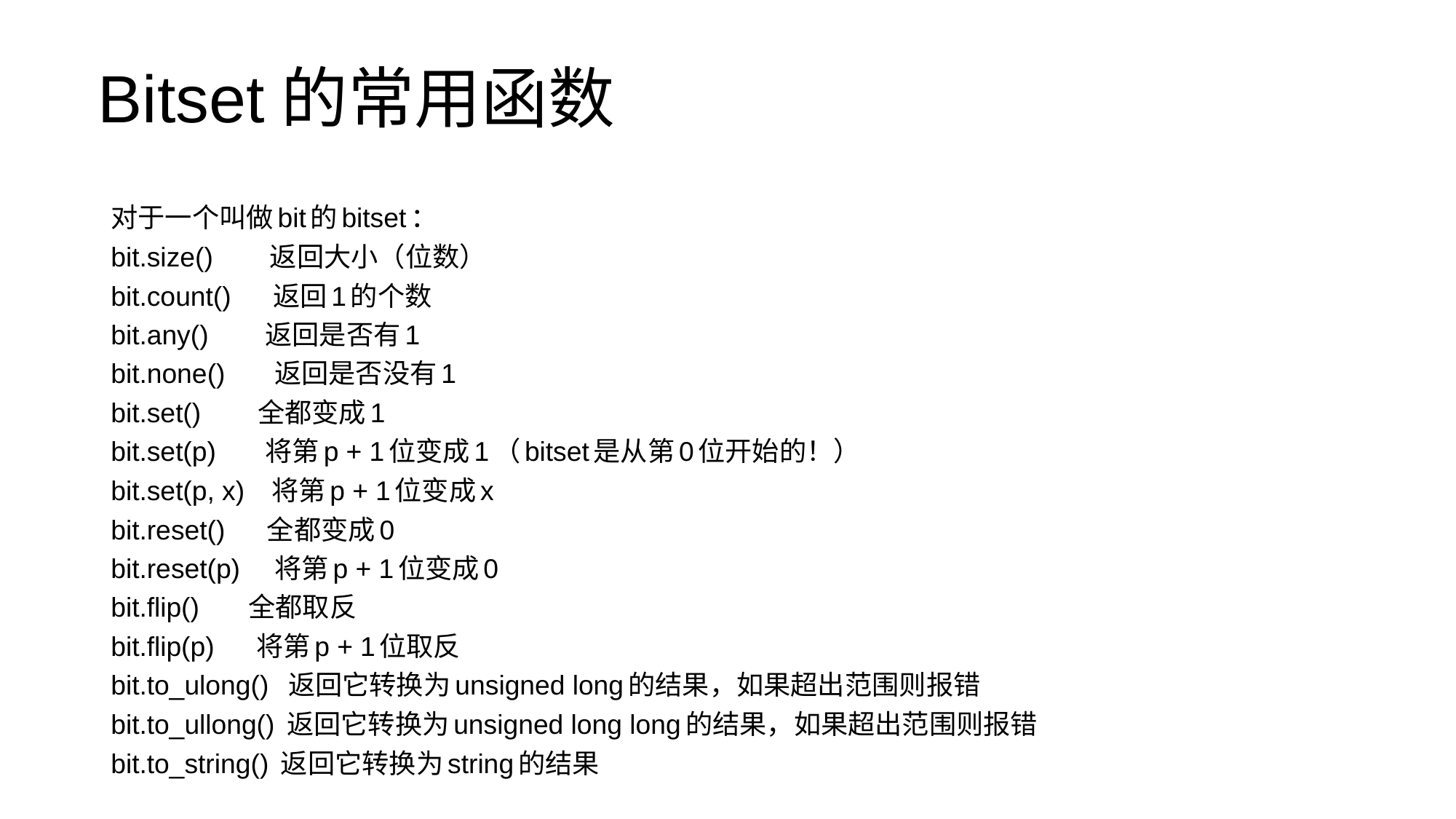

Bitset的常用函数
对于一个叫做bit的bitset：
bit.size()       返回大小（位数）
bit.count()     返回1的个数
bit.any()       返回是否有1
bit.none()      返回是否没有1
bit.set()       全都变成1
bit.set(p)      将第p + 1位变成1（bitset是从第0位开始的！）
bit.set(p, x)   将第p + 1位变成x
bit.reset()     全都变成0
bit.reset(p)    将第p + 1位变成0
bit.flip()      全都取反
bit.flip(p)     将第p + 1位取反
bit.to_ulong()  返回它转换为unsigned long的结果，如果超出范围则报错
bit.to_ullong() 返回它转换为unsigned long long的结果，如果超出范围则报错
bit.to_string() 返回它转换为string的结果